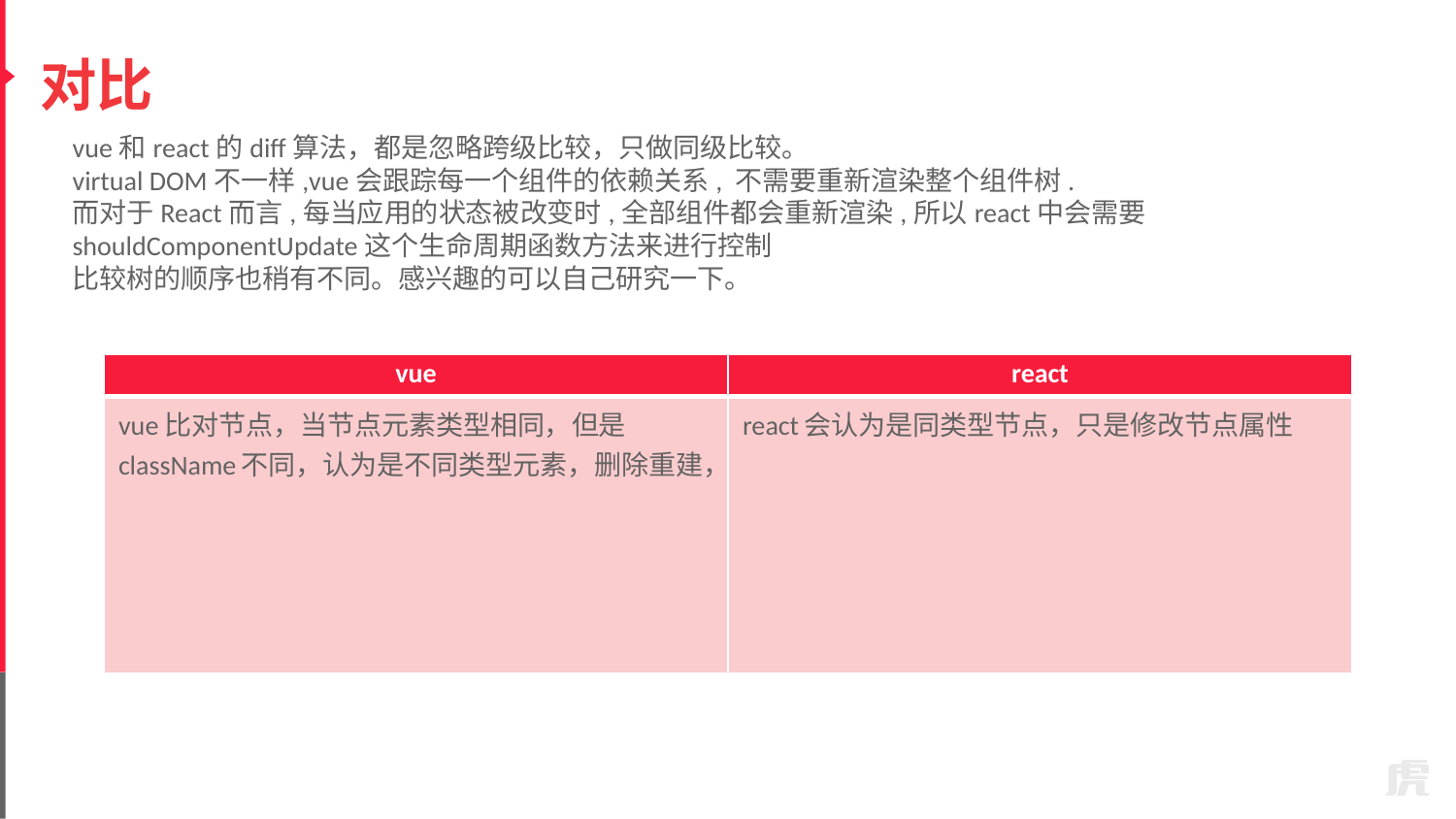

# 对比
vue和react的diff算法，都是忽略跨级比较，只做同级比较。
virtual DOM不一样,vue会跟踪每一个组件的依赖关系, 不需要重新渲染整个组件树.​​
而对于React而言,每当应用的状态被改变时,全部组件都会重新渲染,所以react中会需要shouldComponentUpdate这个生命周期函数方法来进行控制
比较树的顺序也稍有不同。感兴趣的可以自己研究一下。
| vue | react |
| --- | --- |
| vue比对节点，当节点元素类型相同，但是className不同，认为是不同类型元素，删除重建， | react会认为是同类型节点，只是修改节点属性 |